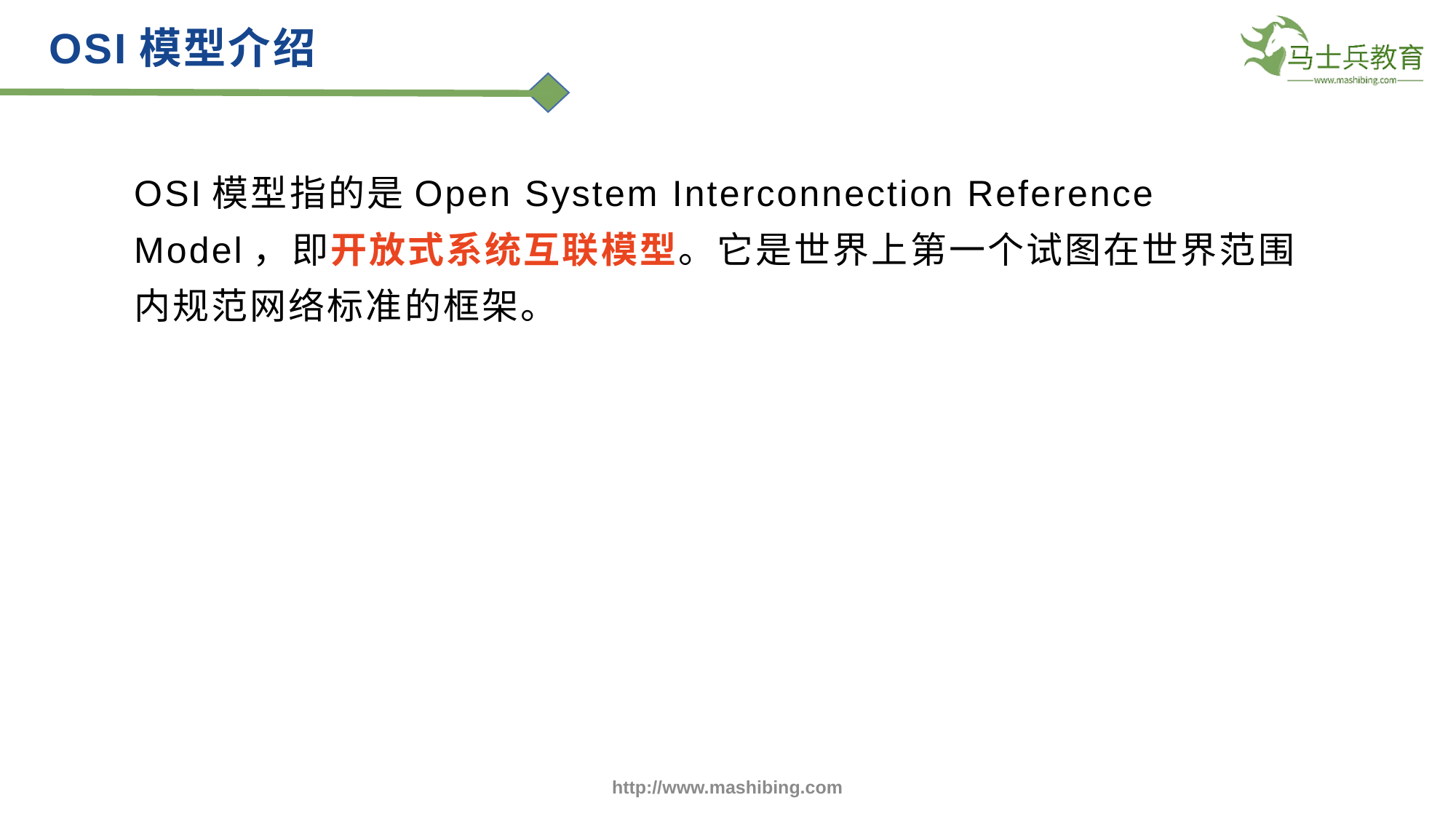

OSI模型介绍
OSI模型指的是Open System Interconnection Reference Model，即开放式系统互联模型。它是世界上第一个试图在世界范围内规范网络标准的框架。